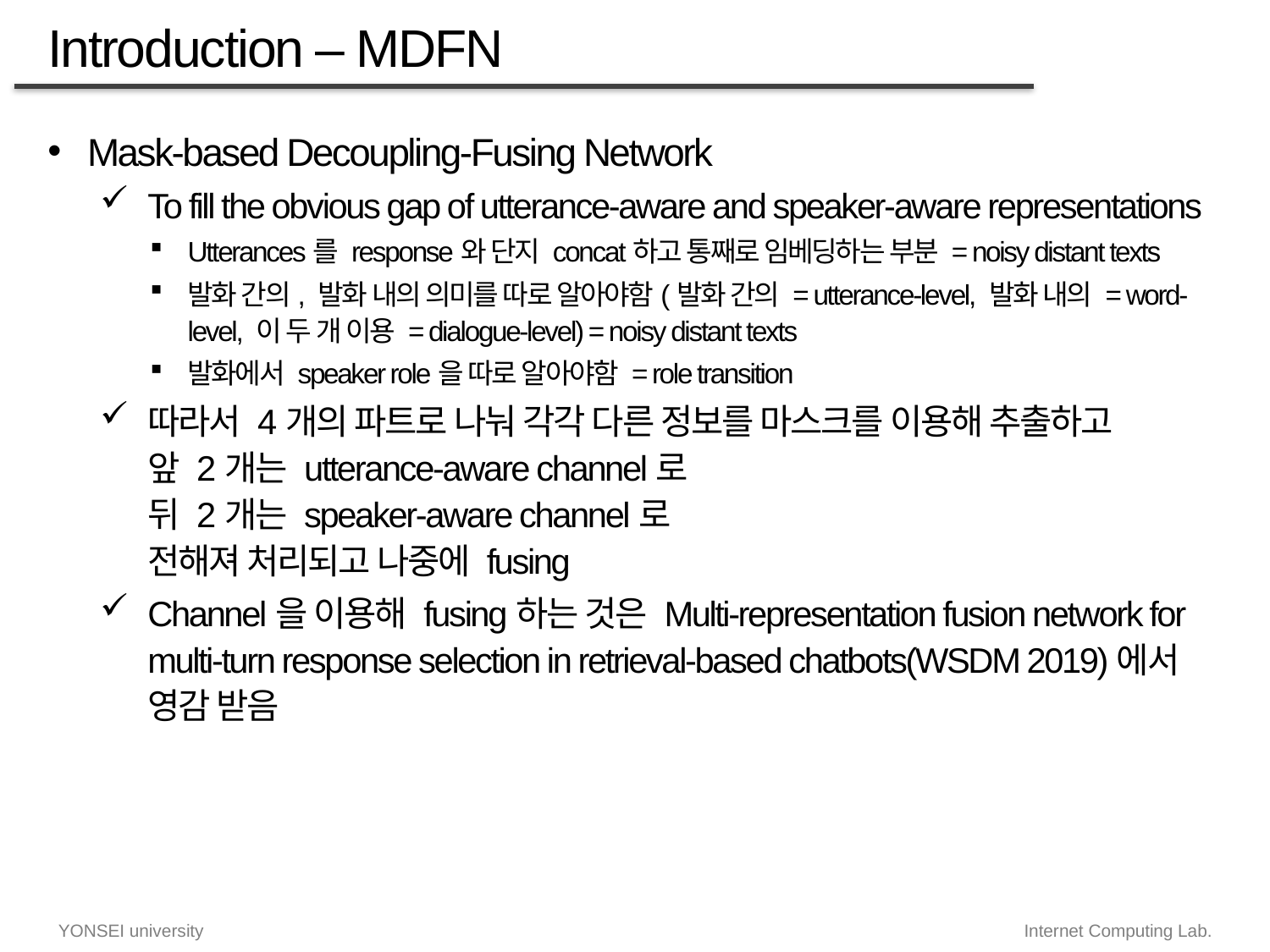

# Introduction – MDFN
Mask-based Decoupling-Fusing Network
To fill the obvious gap of utterance-aware and speaker-aware representations
Utterances를 response와 단지 concat하고 통째로 임베딩하는 부분 = noisy distant texts
발화 간의, 발화 내의 의미를 따로 알아야함(발화 간의 = utterance-level, 발화 내의 = word-level, 이 두 개 이용 = dialogue-level) = noisy distant texts
발화에서 speaker role을 따로 알아야함 = role transition
따라서 4개의 파트로 나눠 각각 다른 정보를 마스크를 이용해 추출하고
앞 2개는 utterance-aware channel로
뒤 2개는 speaker-aware channel로
전해져 처리되고 나중에 fusing
Channel을 이용해 fusing하는 것은 Multi-representation fusion network for multi-turn response selection in retrieval-based chatbots(WSDM 2019)에서 영감 받음